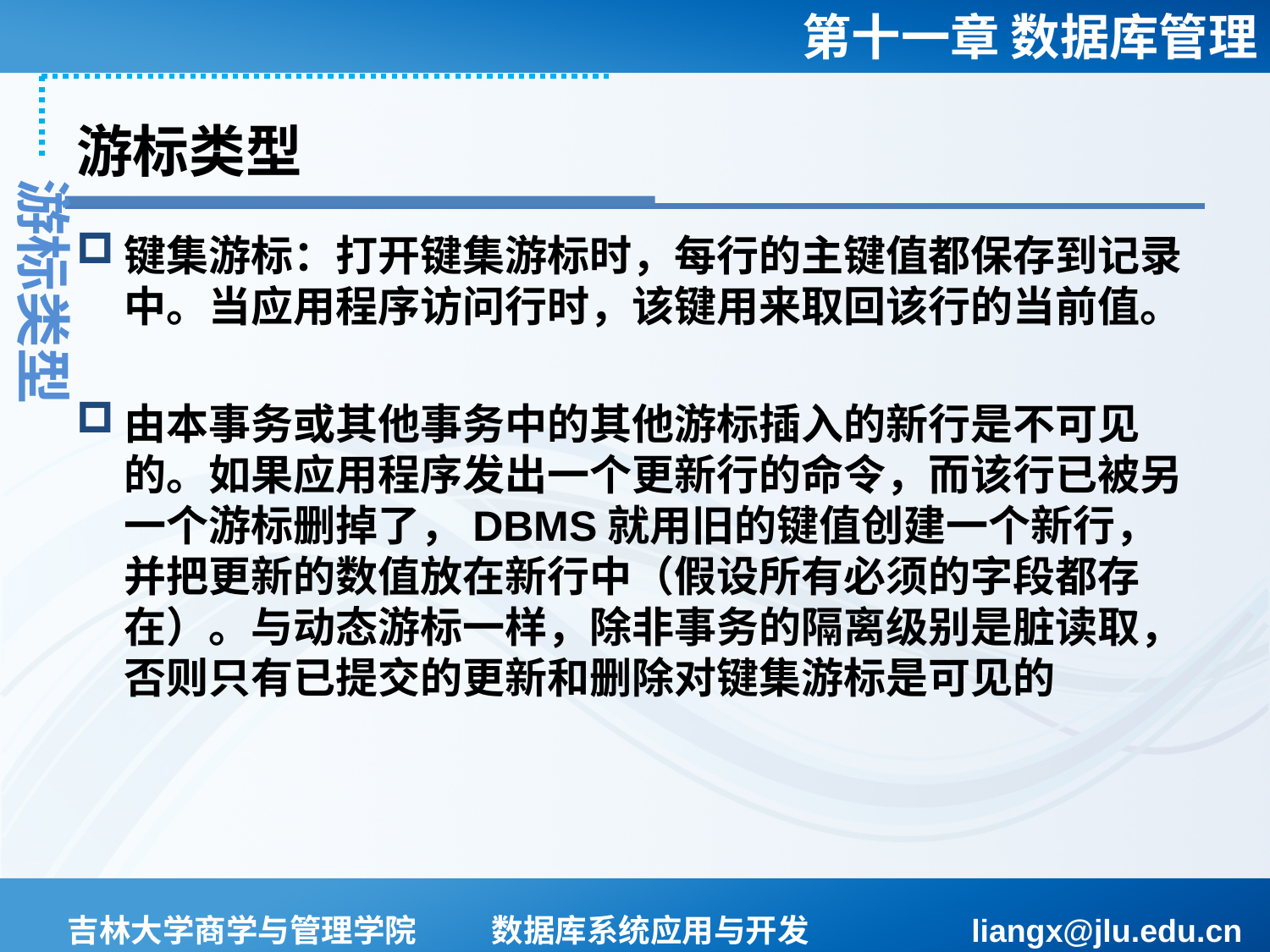

# 游标类型
游标类型
键集游标：打开键集游标时，每行的主键值都保存到记录中。当应用程序访问行时，该键用来取回该行的当前值。

由本事务或其他事务中的其他游标插入的新行是不可见的。如果应用程序发出一个更新行的命令，而该行已被另一个游标删掉了，DBMS就用旧的键值创建一个新行，并把更新的数值放在新行中（假设所有必须的字段都存在）。与动态游标一样，除非事务的隔离级别是脏读取，否则只有已提交的更新和删除对键集游标是可见的